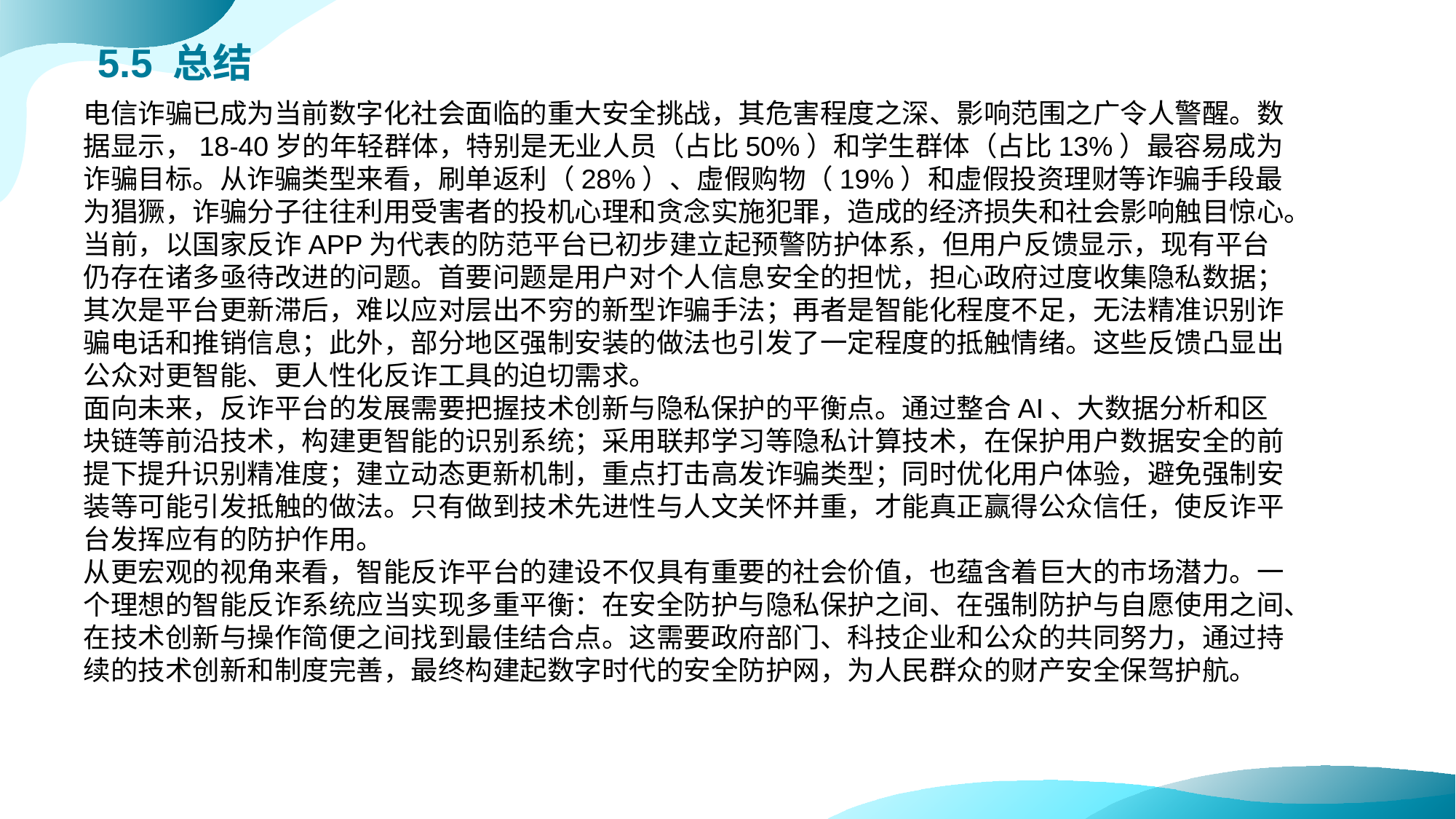

# 5.5 总结
电信诈骗已成为当前数字化社会面临的重大安全挑战，其危害程度之深、影响范围之广令人警醒。数据显示，18-40岁的年轻群体，特别是无业人员（占比50%）和学生群体（占比13%）最容易成为诈骗目标。从诈骗类型来看，刷单返利（28%）、虚假购物（19%）和虚假投资理财等诈骗手段最为猖獗，诈骗分子往往利用受害者的投机心理和贪念实施犯罪，造成的经济损失和社会影响触目惊心。
当前，以国家反诈APP为代表的防范平台已初步建立起预警防护体系，但用户反馈显示，现有平台仍存在诸多亟待改进的问题。首要问题是用户对个人信息安全的担忧，担心政府过度收集隐私数据；其次是平台更新滞后，难以应对层出不穷的新型诈骗手法；再者是智能化程度不足，无法精准识别诈骗电话和推销信息；此外，部分地区强制安装的做法也引发了一定程度的抵触情绪。这些反馈凸显出公众对更智能、更人性化反诈工具的迫切需求。
面向未来，反诈平台的发展需要把握技术创新与隐私保护的平衡点。通过整合AI、大数据分析和区块链等前沿技术，构建更智能的识别系统；采用联邦学习等隐私计算技术，在保护用户数据安全的前提下提升识别精准度；建立动态更新机制，重点打击高发诈骗类型；同时优化用户体验，避免强制安装等可能引发抵触的做法。只有做到技术先进性与人文关怀并重，才能真正赢得公众信任，使反诈平台发挥应有的防护作用。
从更宏观的视角来看，智能反诈平台的建设不仅具有重要的社会价值，也蕴含着巨大的市场潜力。一个理想的智能反诈系统应当实现多重平衡：在安全防护与隐私保护之间、在强制防护与自愿使用之间、在技术创新与操作简便之间找到最佳结合点。这需要政府部门、科技企业和公众的共同努力，通过持续的技术创新和制度完善，最终构建起数字时代的安全防护网，为人民群众的财产安全保驾护航。